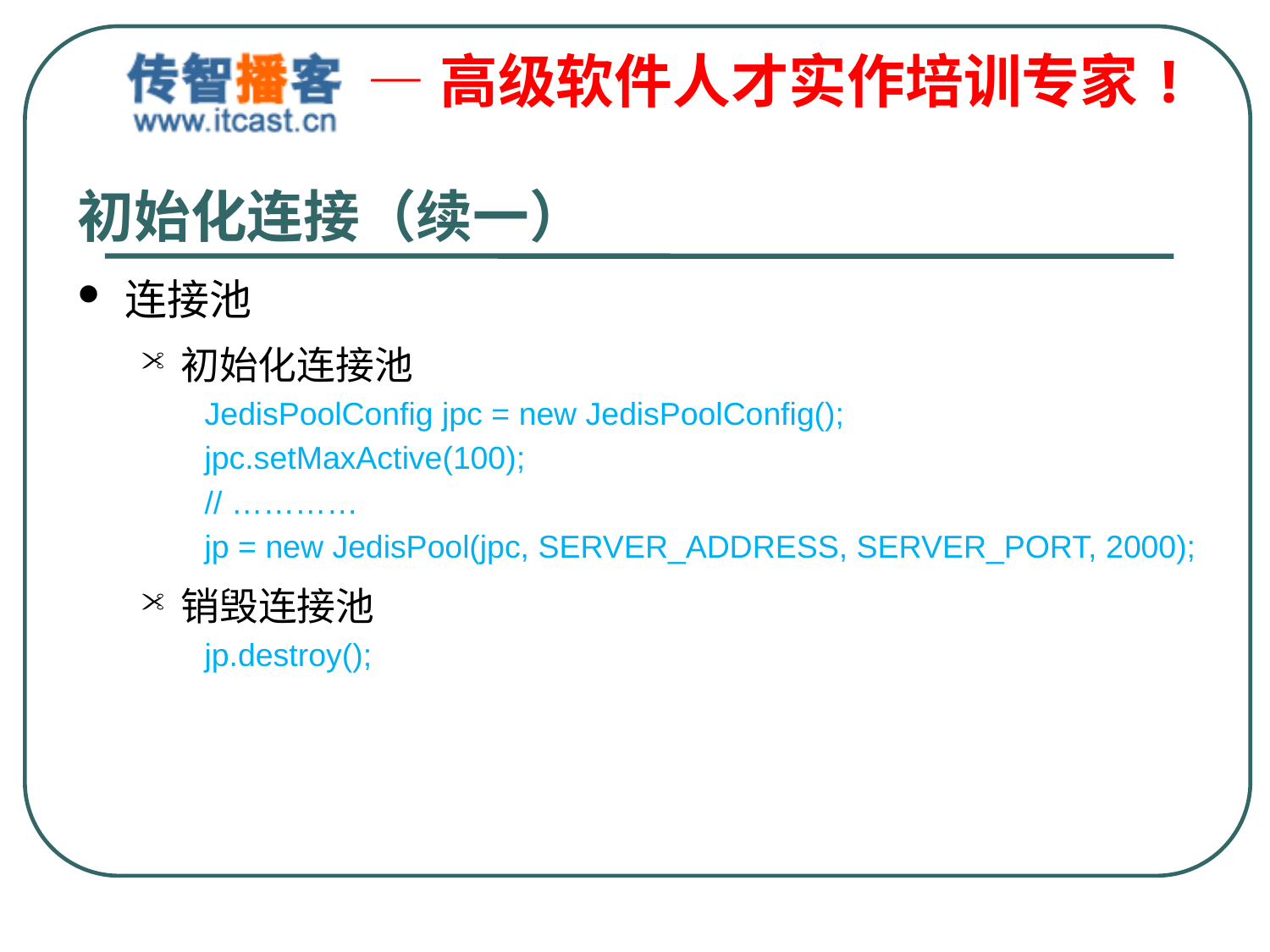

# 初始化连接（续一）
连接池
初始化连接池
JedisPoolConfig jpc = new JedisPoolConfig();
jpc.setMaxActive(100);
// …………
jp = new JedisPool(jpc, SERVER_ADDRESS, SERVER_PORT, 2000);
销毁连接池
jp.destroy();